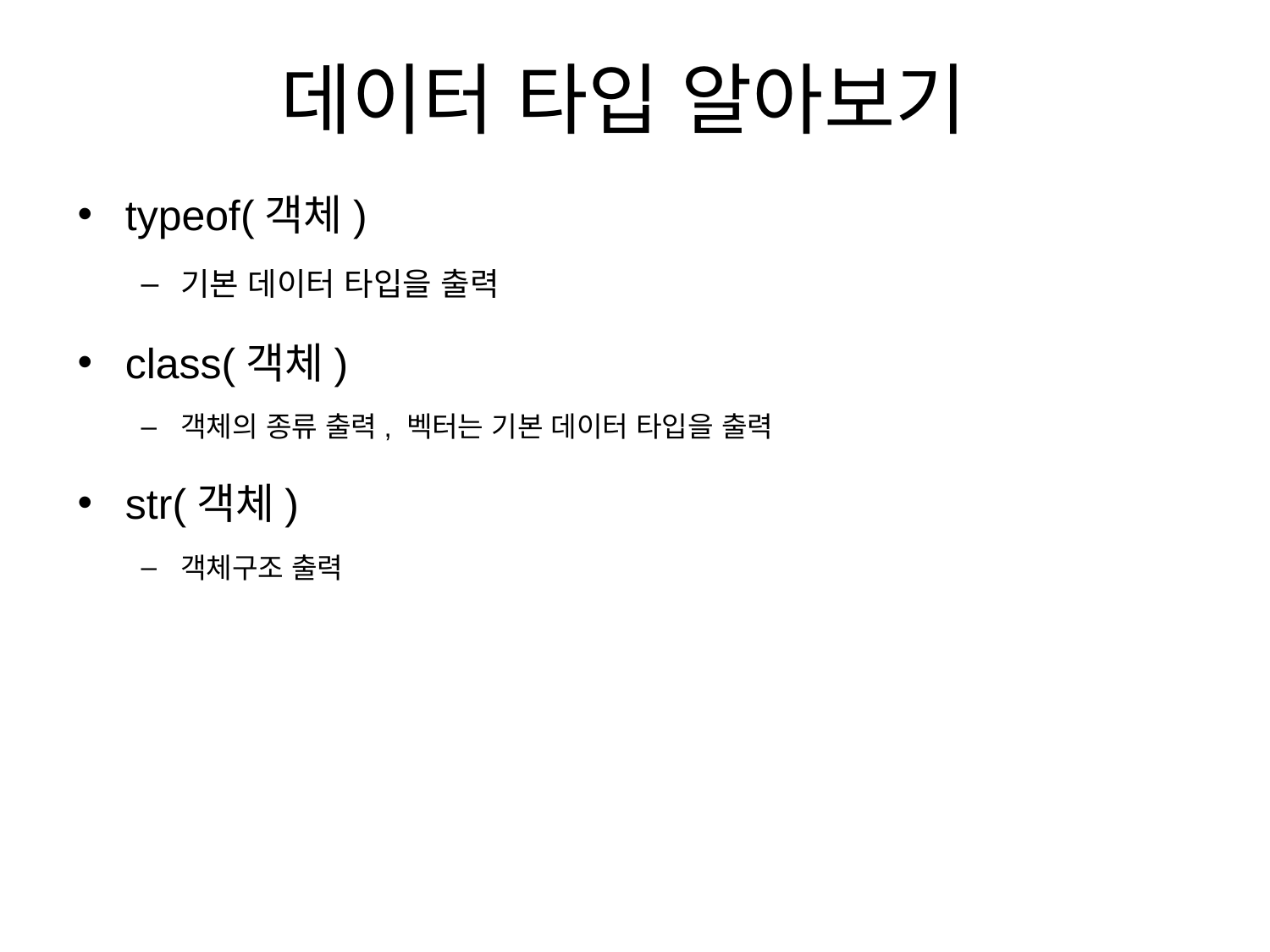

# 데이터 타입 알아보기
typeof(객체)
기본 데이터 타입을 출력
class(객체)
객체의 종류 출력, 벡터는 기본 데이터 타입을 출력
str(객체)
객체구조 출력